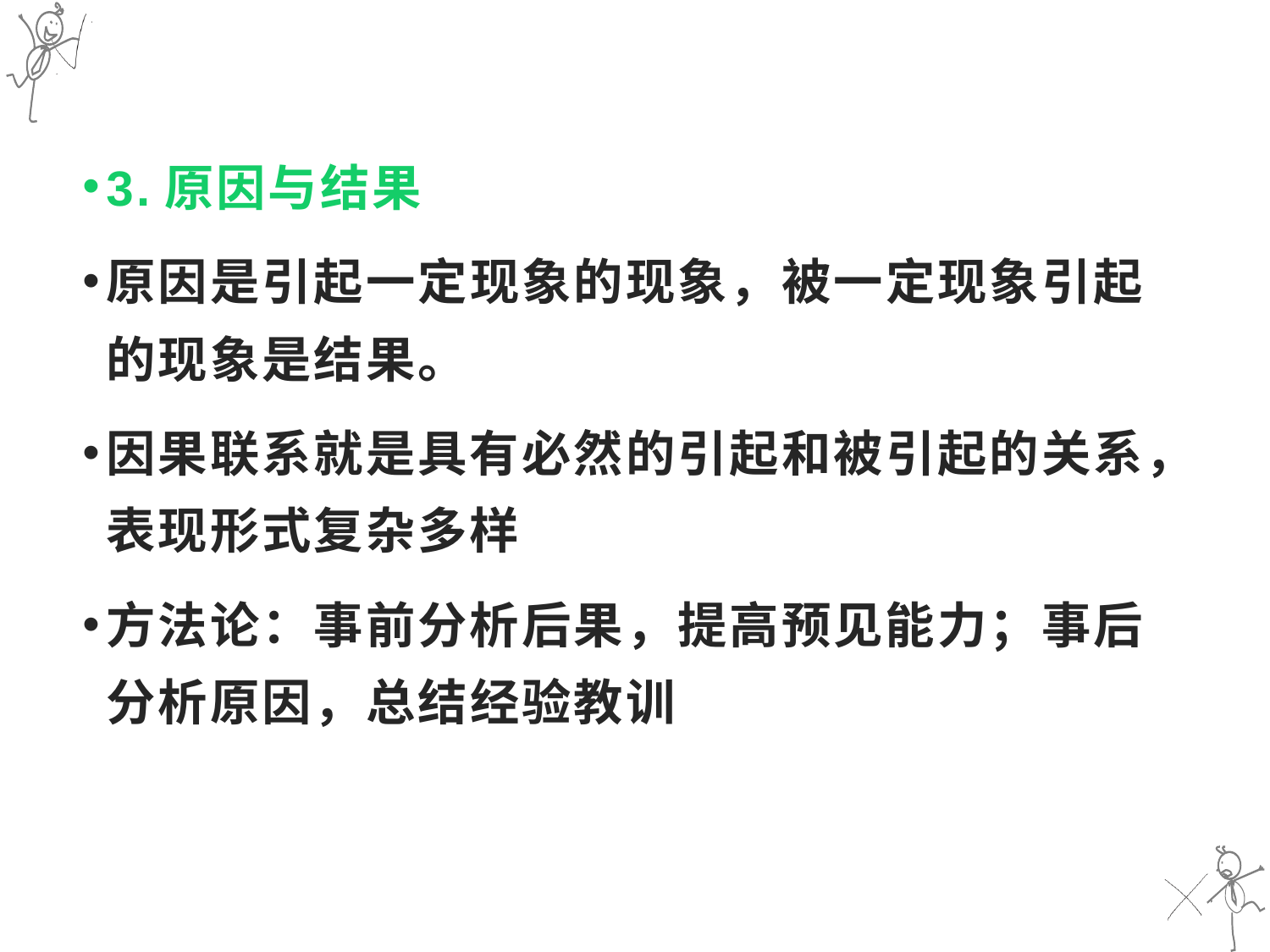

3.原因与结果
原因是引起一定现象的现象，被一定现象引起的现象是结果。
因果联系就是具有必然的引起和被引起的关系，表现形式复杂多样
方法论：事前分析后果，提高预见能力；事后分析原因，总结经验教训